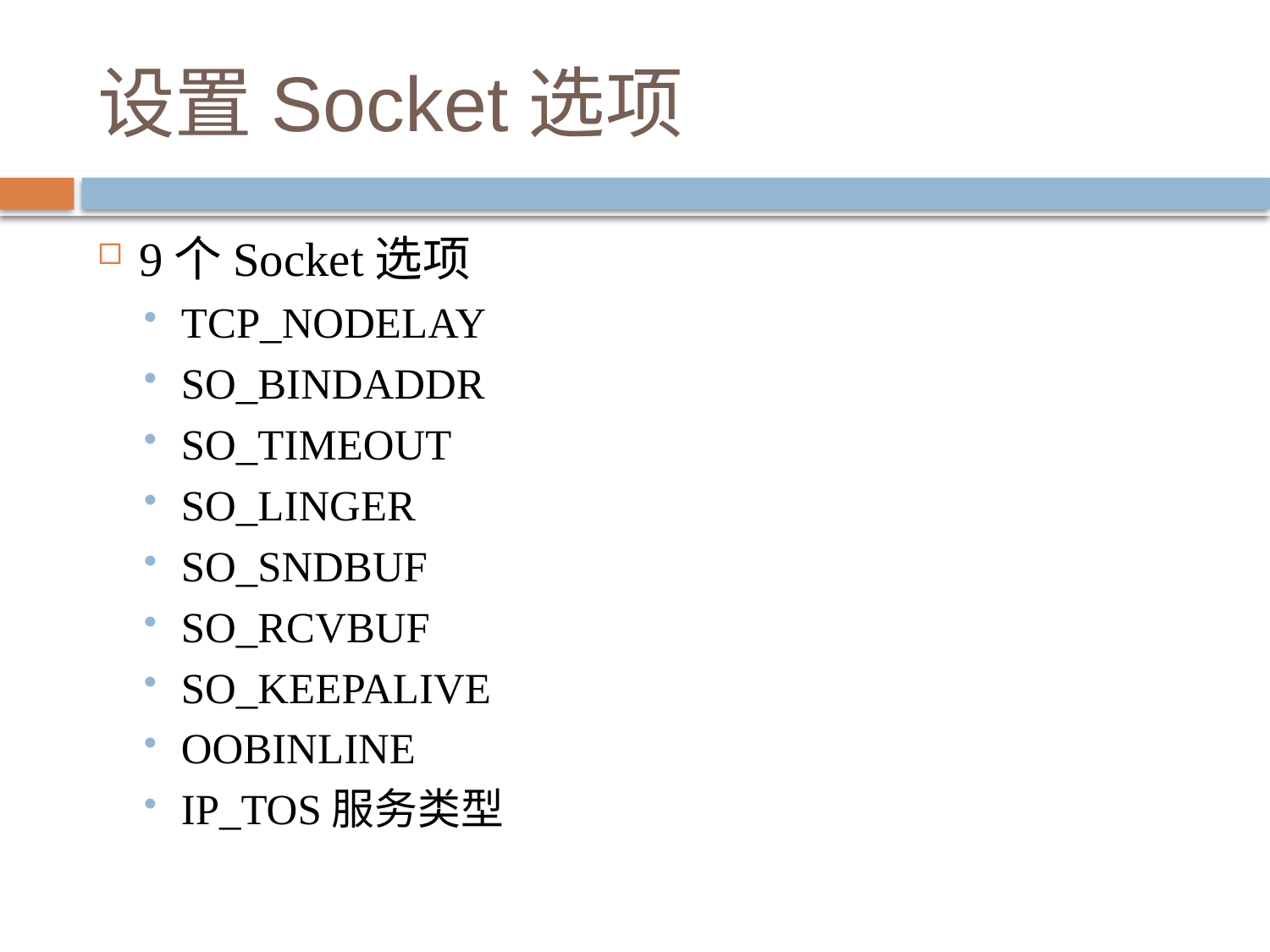

# 设置Socket选项
9个Socket选项
TCP_NODELAY
SO_BINDADDR
SO_TIMEOUT
SO_LINGER
SO_SNDBUF
SO_RCVBUF
SO_KEEPALIVE
OOBINLINE
IP_TOS服务类型